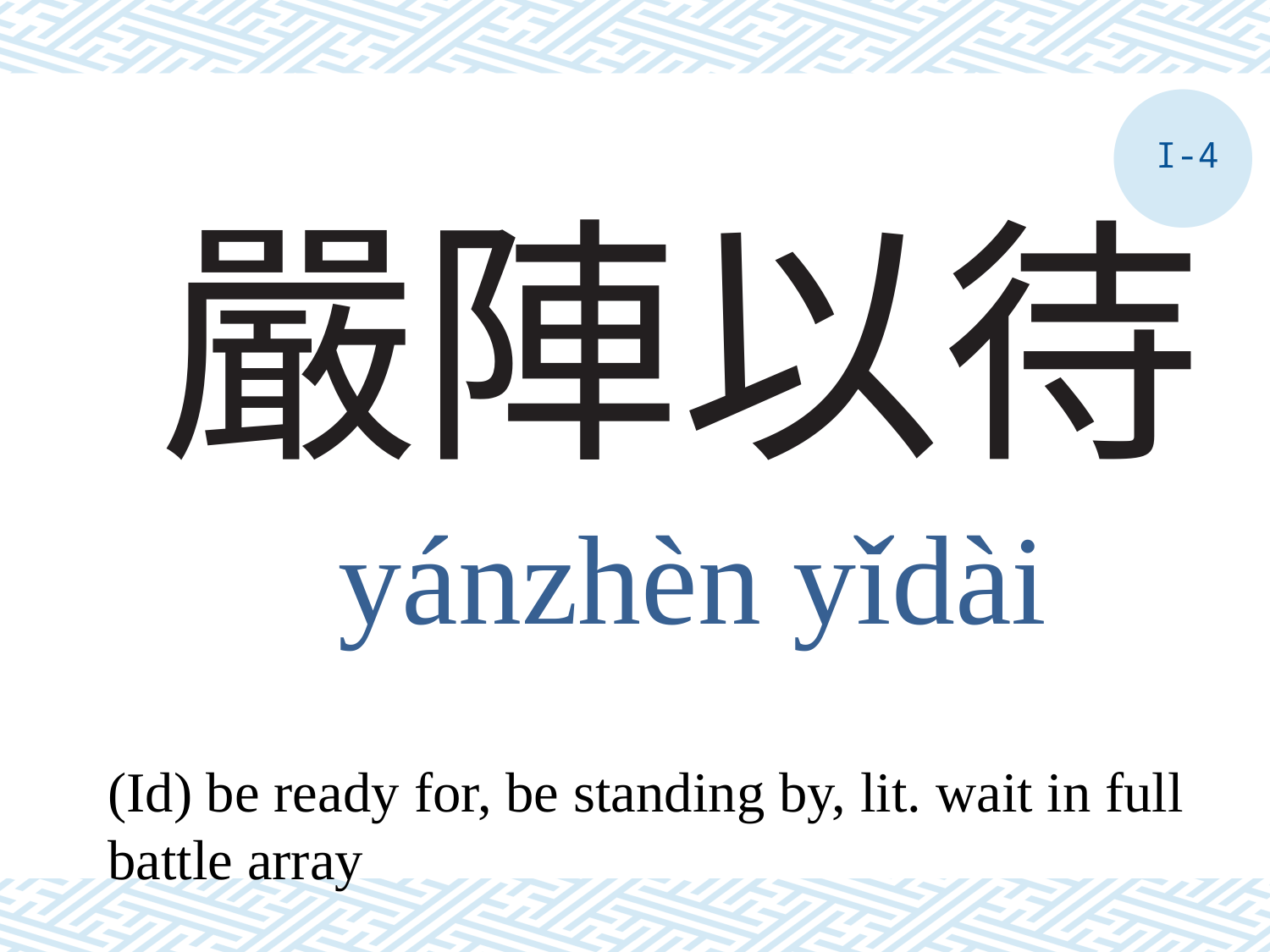

I-4

# 嚴陣以待
yánzhèn yǐdài
(Id) be ready for, be standing by, lit. wait in full battle array